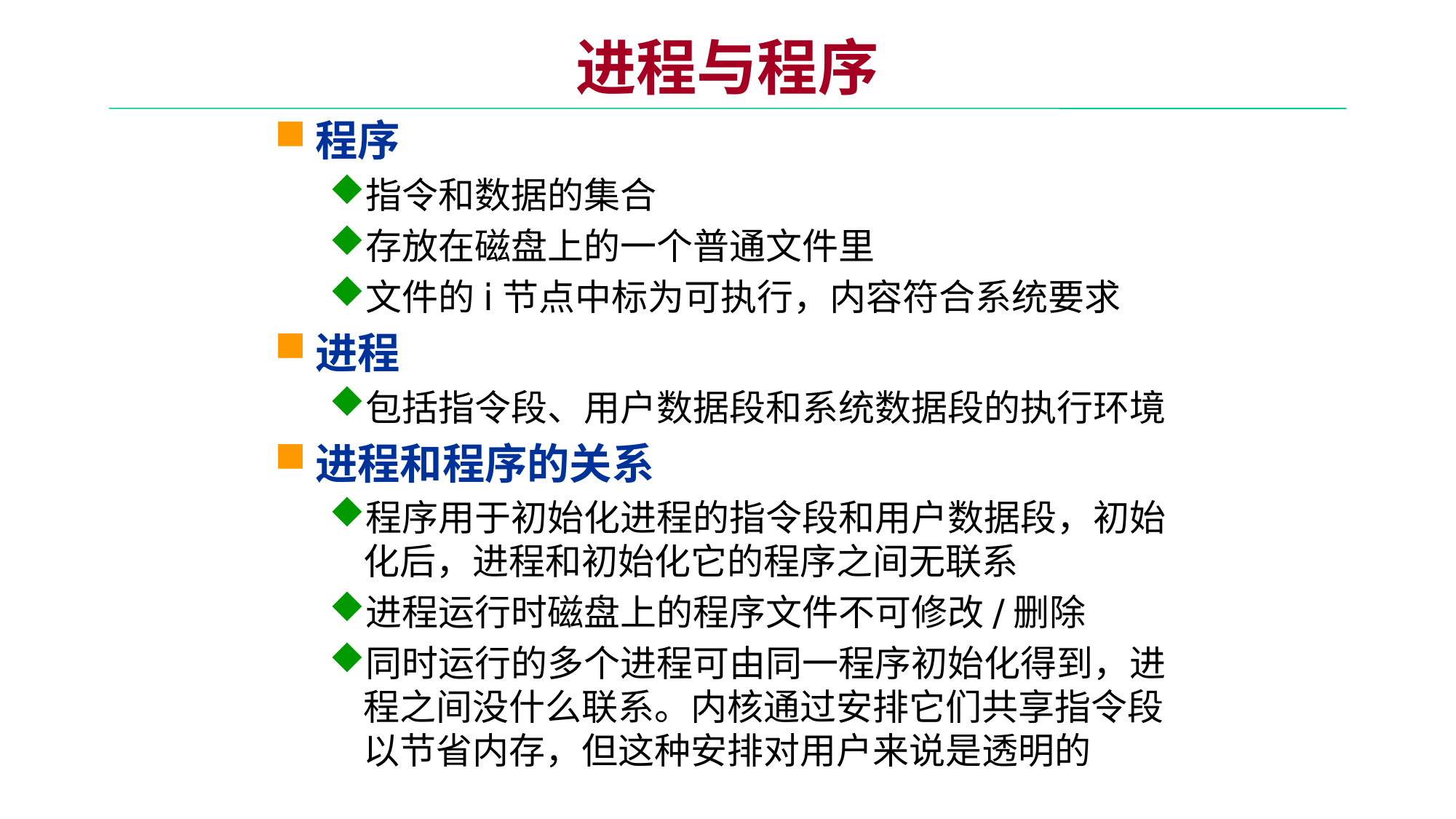

# 进程与程序
程序
指令和数据的集合
存放在磁盘上的一个普通文件里
文件的i节点中标为可执行，内容符合系统要求
进程
包括指令段、用户数据段和系统数据段的执行环境
进程和程序的关系
程序用于初始化进程的指令段和用户数据段，初始化后，进程和初始化它的程序之间无联系
进程运行时磁盘上的程序文件不可修改/删除
同时运行的多个进程可由同一程序初始化得到，进程之间没什么联系。内核通过安排它们共享指令段以节省内存，但这种安排对用户来说是透明的